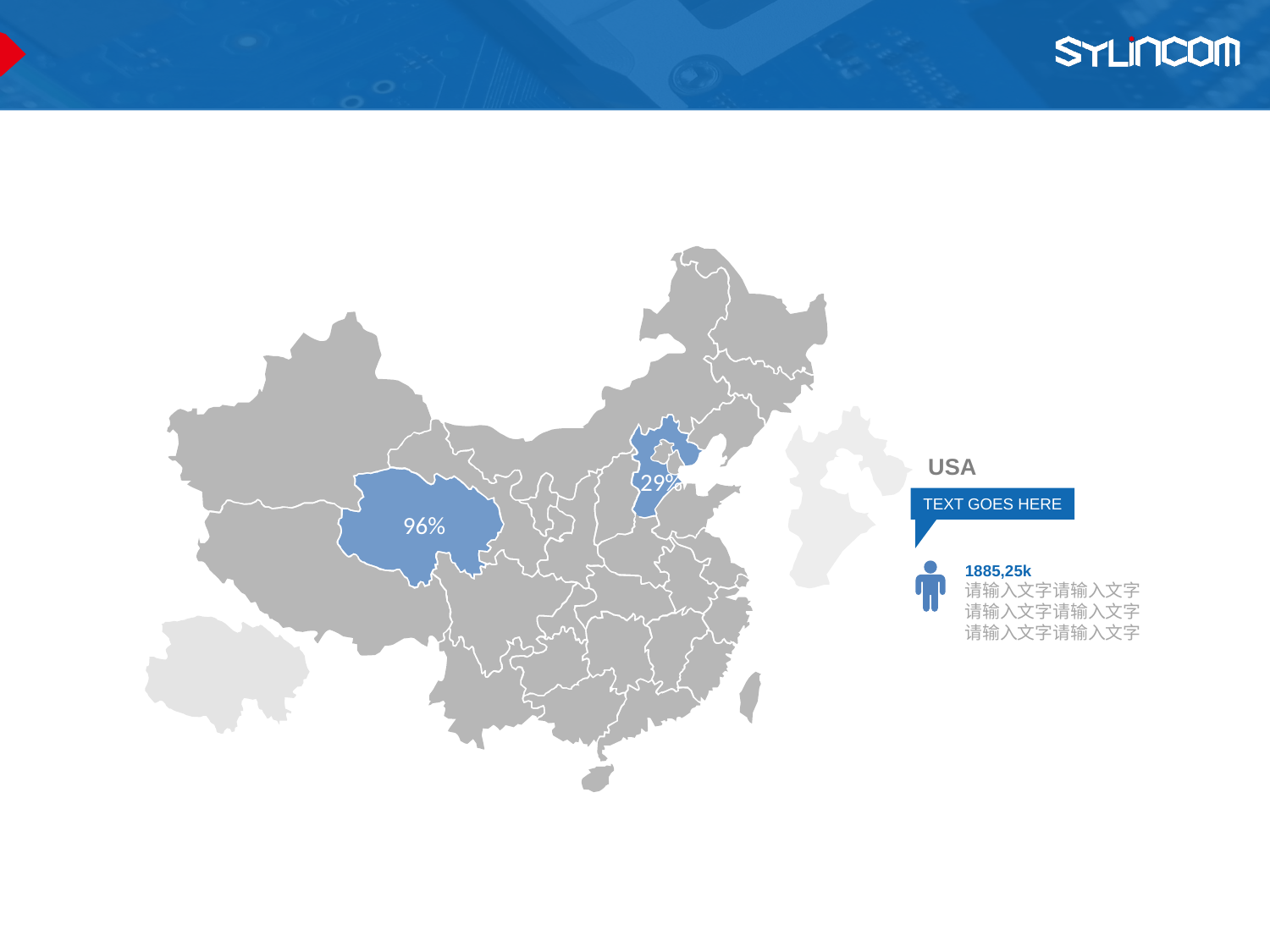

#

29%
96%

USA
TEXT GOES HERE

1885,25k
请输入文字请输入文字请输入文字请输入文字
请输入文字请输入文字